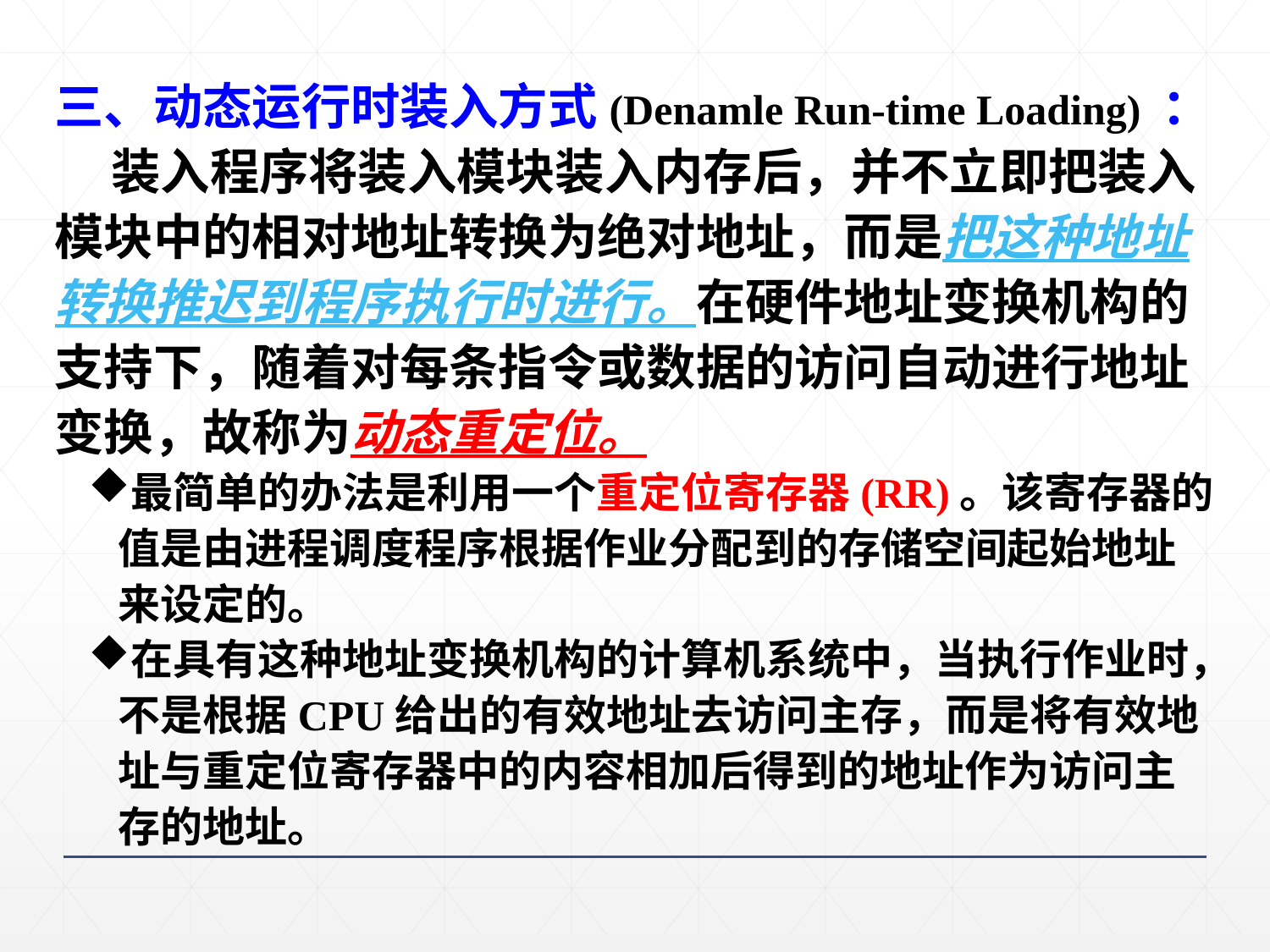

三、动态运行时装入方式(Denamle Run-time Loading) ：
    装入程序将装入模块装入内存后，并不立即把装入模块中的相对地址转换为绝对地址，而是把这种地址转换推迟到程序执行时进行。在硬件地址变换机构的支持下，随着对每条指令或数据的访问自动进行地址变换，故称为动态重定位。
最简单的办法是利用一个重定位寄存器(RR)。该寄存器的值是由进程调度程序根据作业分配到的存储空间起始地址来设定的。
在具有这种地址变换机构的计算机系统中，当执行作业时，不是根据CPU给出的有效地址去访问主存，而是将有效地址与重定位寄存器中的内容相加后得到的地址作为访问主存的地址。